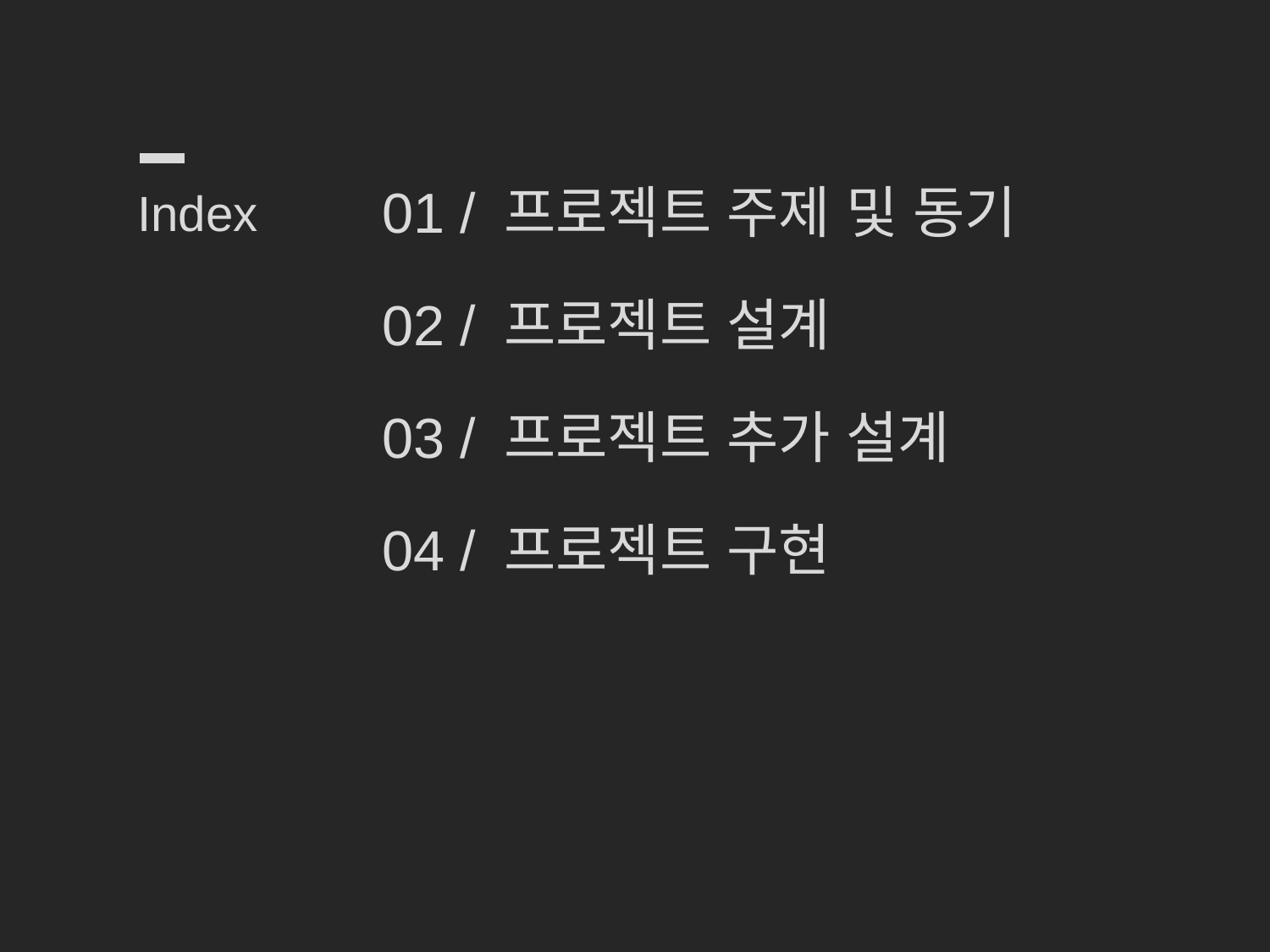

01 / 프로젝트 주제 및 동기
02 / 프로젝트 설계
03 / 프로젝트 추가 설계
04 / 프로젝트 구현